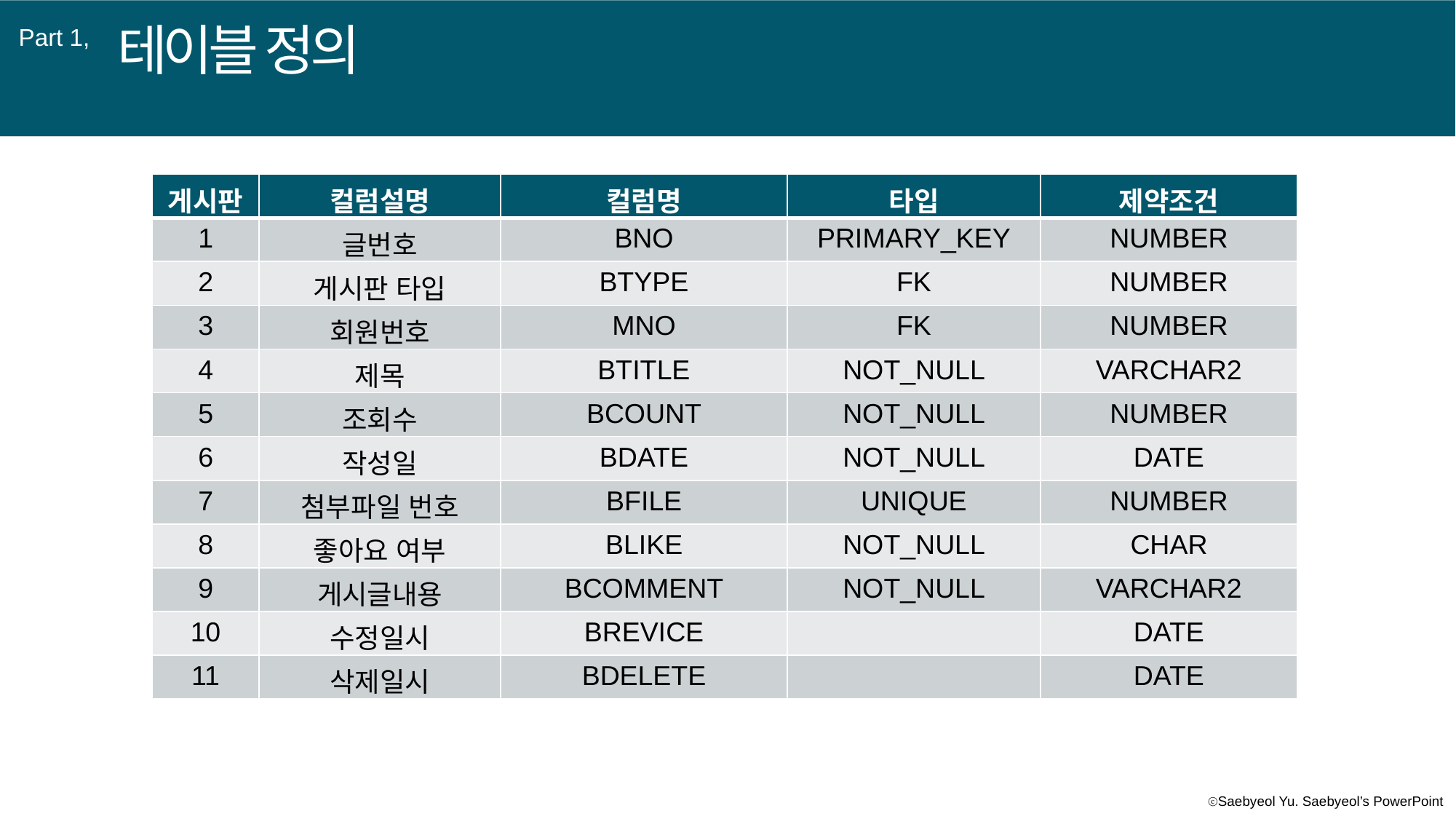

테이블 정의
Part 1,
| 게시판 | 컬럼설명 | 컬럼명 | 타입 | 제약조건 |
| --- | --- | --- | --- | --- |
| 1 | 글번호 | BNO | PRIMARY\_KEY | NUMBER |
| 2 | 게시판 타입 | BTYPE | FK | NUMBER |
| 3 | 회원번호 | MNO | FK | NUMBER |
| 4 | 제목 | BTITLE | NOT\_NULL | VARCHAR2 |
| 5 | 조회수 | BCOUNT | NOT\_NULL | NUMBER |
| 6 | 작성일 | BDATE | NOT\_NULL | DATE |
| 7 | 첨부파일 번호 | BFILE | UNIQUE | NUMBER |
| 8 | 좋아요 여부 | BLIKE | NOT\_NULL | CHAR |
| 9 | 게시글내용 | BCOMMENT | NOT\_NULL | VARCHAR2 |
| 10 | 수정일시 | BREVICE |  | DATE |
| 11 | 삭제일시 | BDELETE |  | DATE |
1